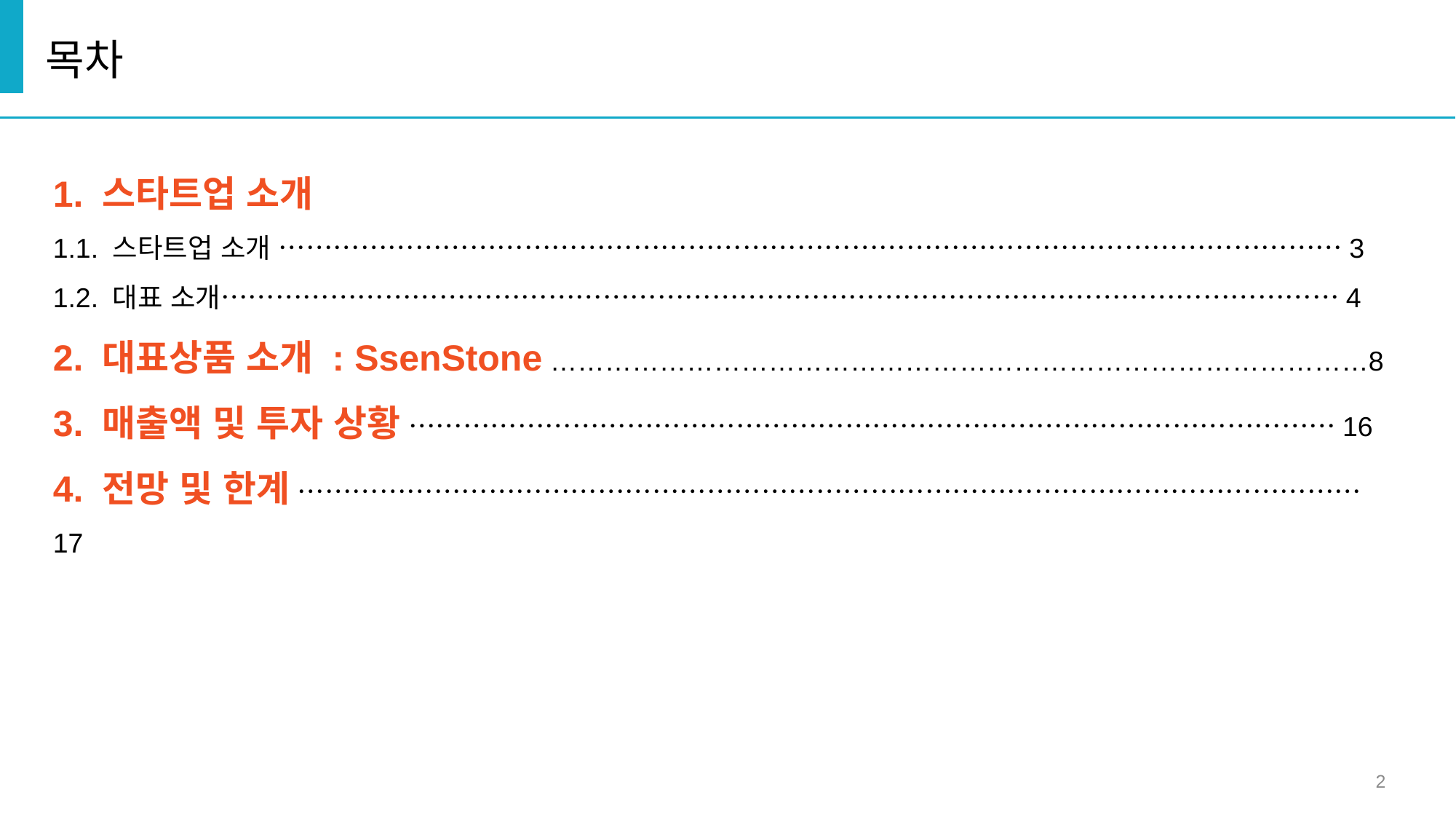

목차
1. 스타트업 소개
1.1. 스타트업 소개 ………………………………………………………………………………………………………3
1.2. 대표 소개……………………………………………………………………………………………………………4
2. 대표상품 소개 : SsenStone ………………………………………………………………………………8
3. 매출액 및 투자 상황 …………………………………………………………………………………………16
4. 전망 및 한계 ………………………………………………………………………………………………………17
2